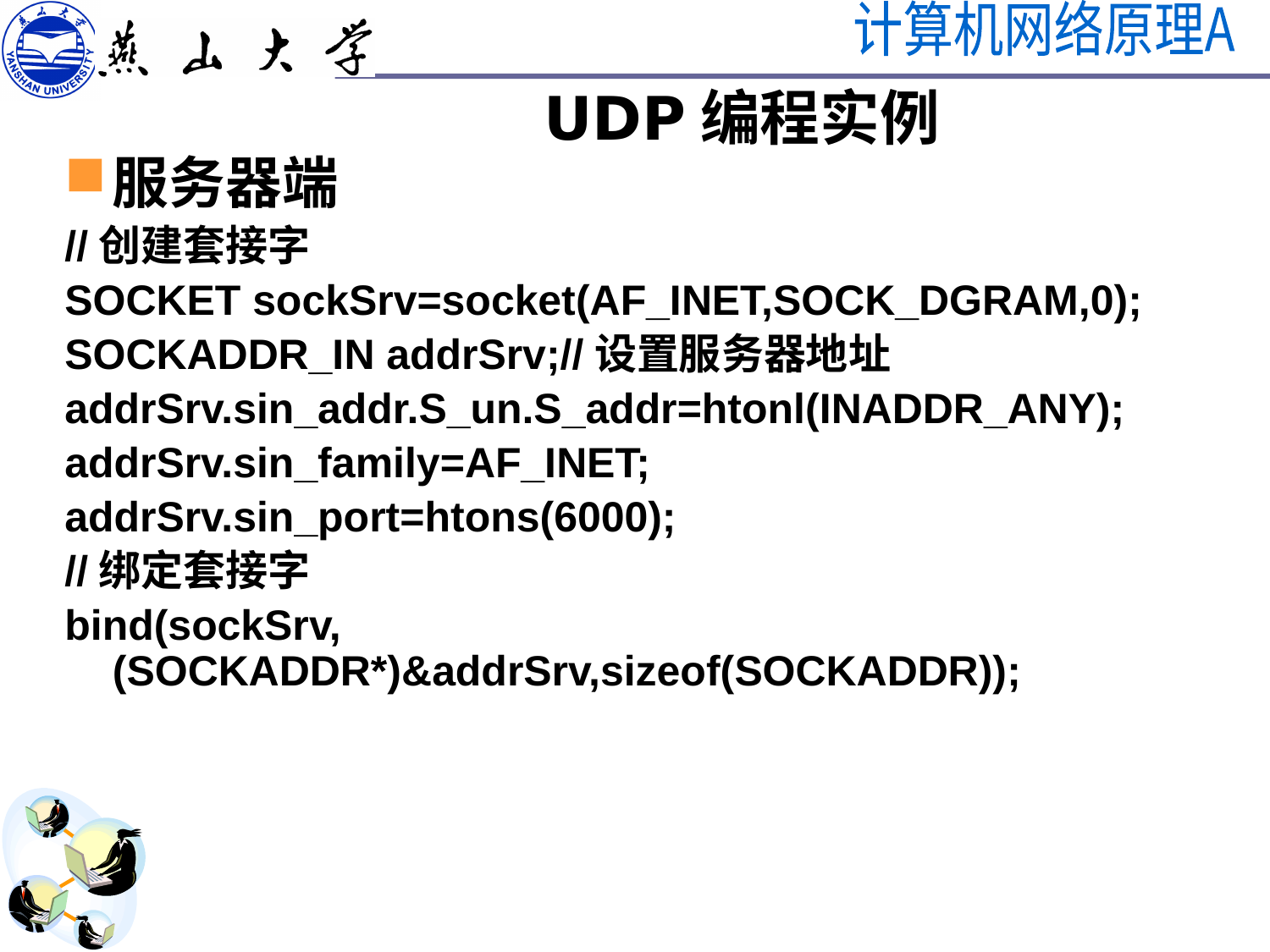

UDP编程实例
服务器端
//创建套接字
SOCKET sockSrv=socket(AF_INET,SOCK_DGRAM,0);
SOCKADDR_IN addrSrv;//设置服务器地址
addrSrv.sin_addr.S_un.S_addr=htonl(INADDR_ANY);
addrSrv.sin_family=AF_INET;
addrSrv.sin_port=htons(6000);
//绑定套接字
bind(sockSrv,(SOCKADDR*)&addrSrv,sizeof(SOCKADDR));

135